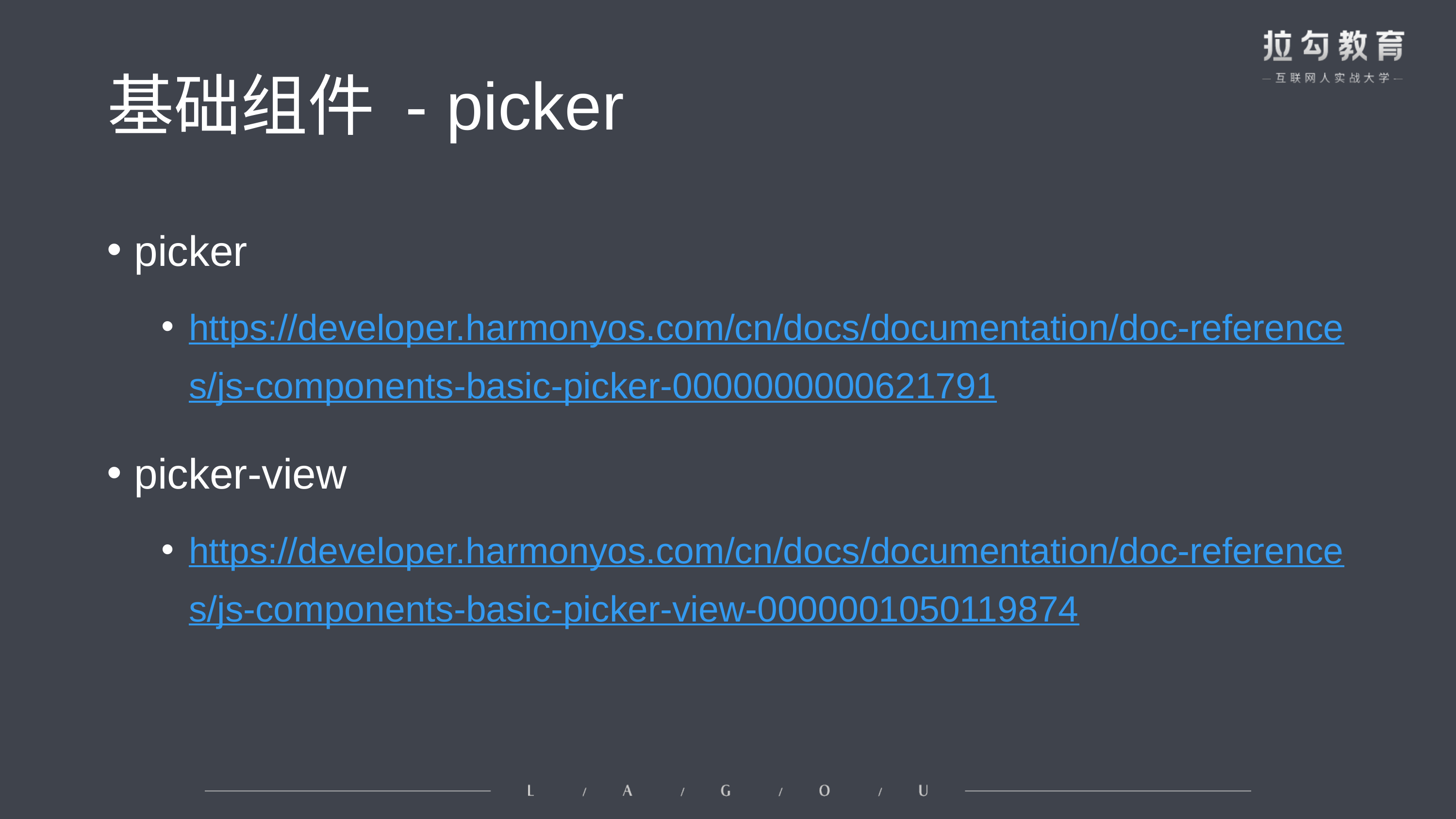

# 基础组件 - picker
picker
https://developer.harmonyos.com/cn/docs/documentation/doc-references/js-components-basic-picker-0000000000621791
picker-view
https://developer.harmonyos.com/cn/docs/documentation/doc-references/js-components-basic-picker-view-0000001050119874